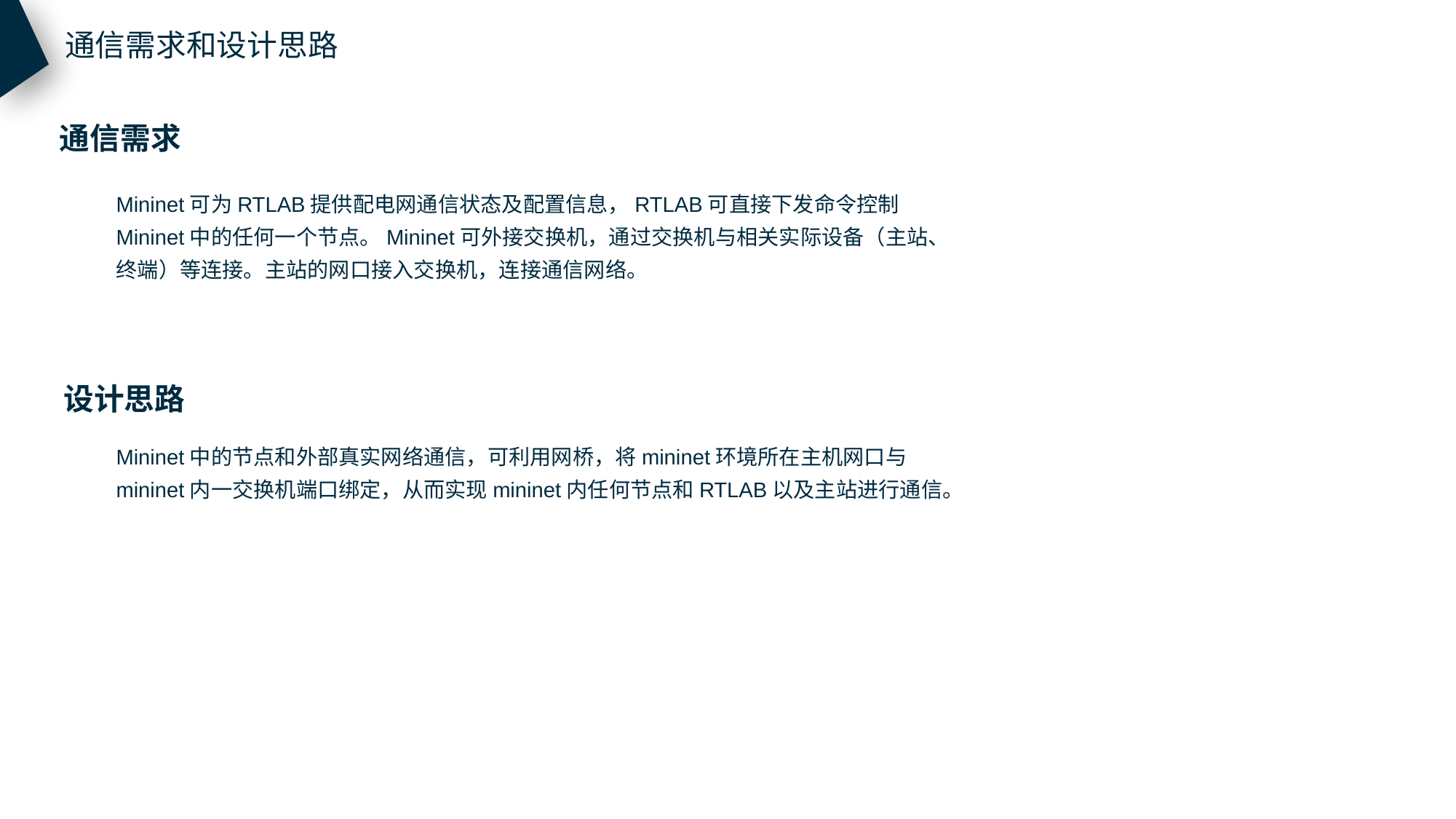

通信需求和设计思路
通信需求
Mininet可为RTLAB提供配电网通信状态及配置信息，RTLAB可直接下发命令控制Mininet中的任何一个节点。Mininet可外接交换机，通过交换机与相关实际设备（主站、终端）等连接。主站的网口接入交换机，连接通信网络。
设计思路
Mininet中的节点和外部真实网络通信，可利用网桥，将mininet环境所在主机网口与mininet内一交换机端口绑定，从而实现mininet内任何节点和RTLAB以及主站进行通信。